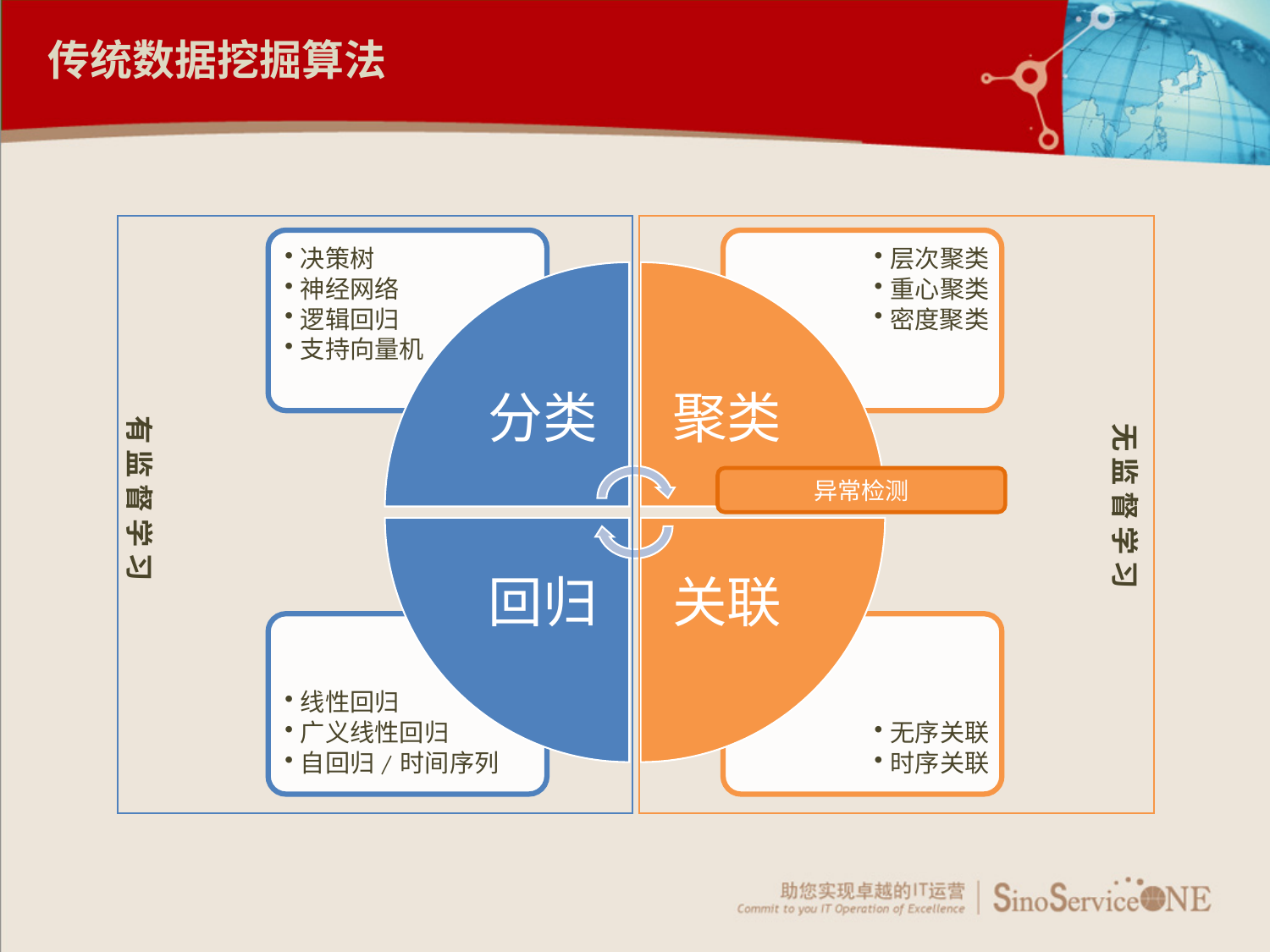

# 传统数据挖掘算法

无序关联
时序关联
线性回归
广义线性回归
自回归/时间序列
层次聚类
重心聚类
密度聚类
决策树
神经网络
逻辑回归
支持向量机
分类
聚类
关联
回归
有 监 督 学 习
无 监 督 学 习
异常检测